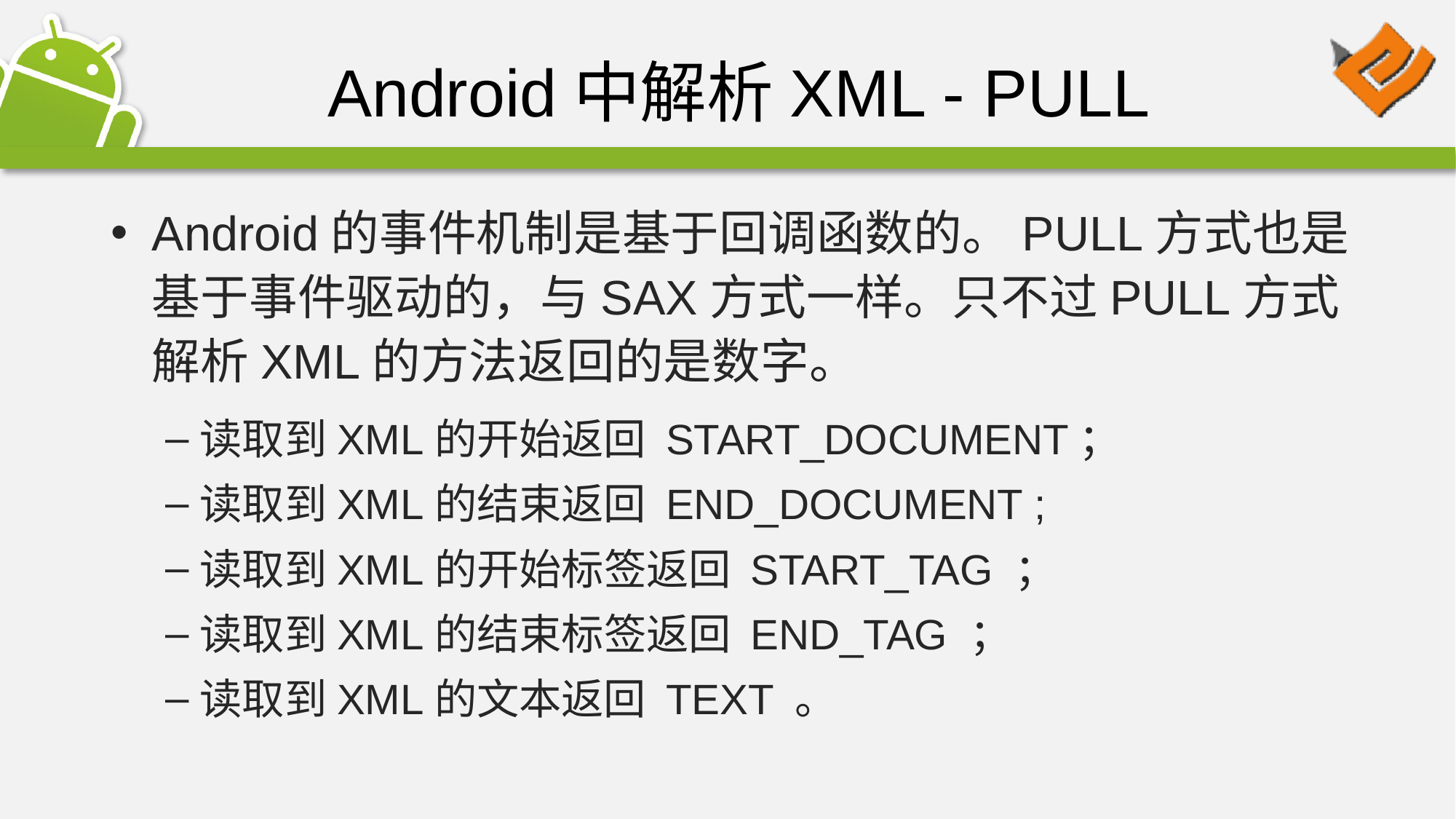

# Android中解析XML - PULL
Android的事件机制是基于回调函数的。PULL方式也是基于事件驱动的，与SAX方式一样。只不过PULL方式解析XML的方法返回的是数字。
读取到XML的开始返回 START_DOCUMENT；
读取到XML的结束返回 END_DOCUMENT ;
读取到XML的开始标签返回 START_TAG ；
读取到XML的结束标签返回 END_TAG ；
读取到XML的文本返回 TEXT 。